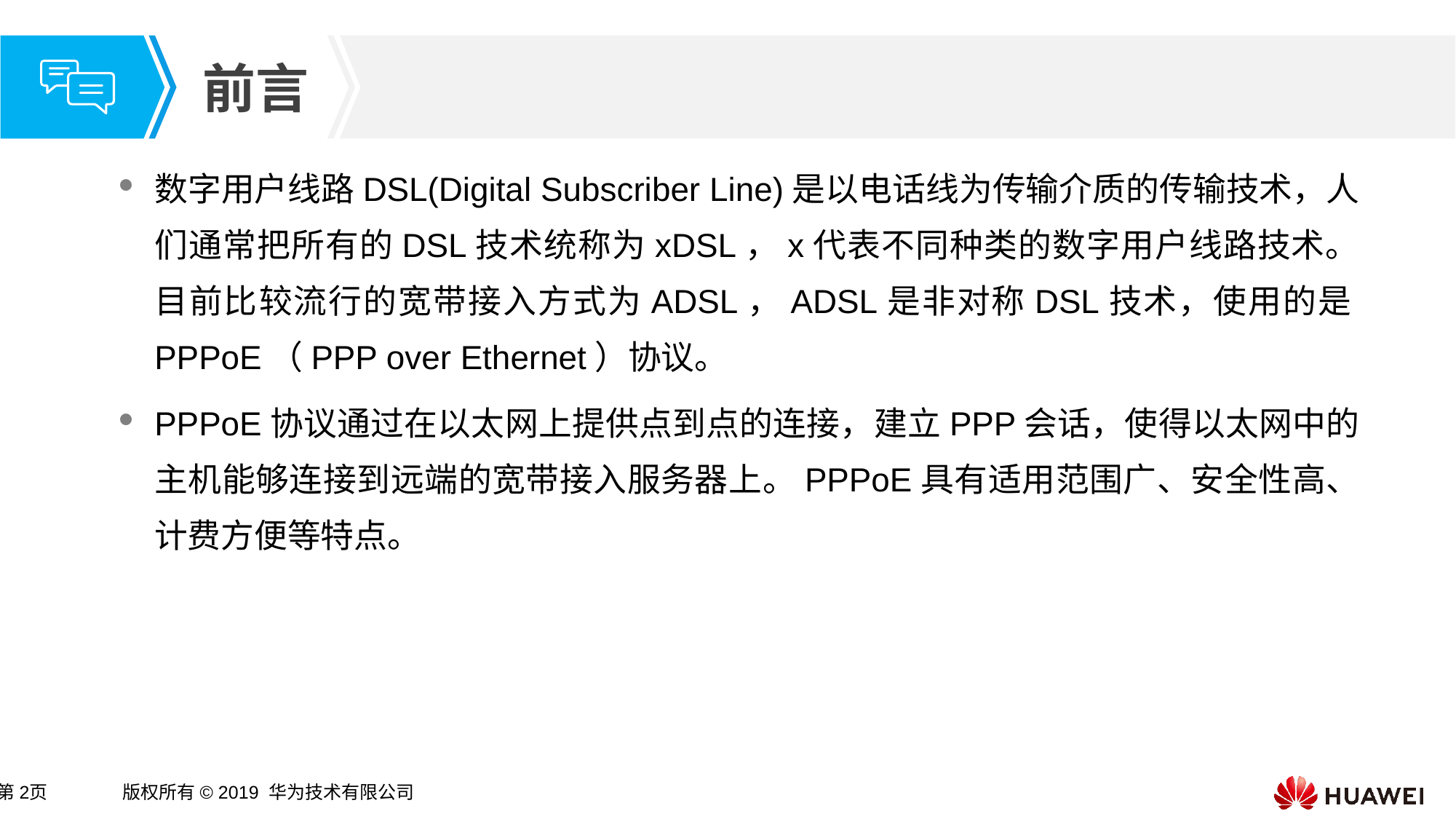

数字用户线路DSL(Digital Subscriber Line)是以电话线为传输介质的传输技术，人们通常把所有的DSL技术统称为xDSL，x代表不同种类的数字用户线路技术。目前比较流行的宽带接入方式为ADSL，ADSL是非对称DSL技术，使用的是PPPoE（PPP over Ethernet）协议。
PPPoE协议通过在以太网上提供点到点的连接，建立PPP会话，使得以太网中的主机能够连接到远端的宽带接入服务器上。PPPoE具有适用范围广、安全性高、计费方便等特点。